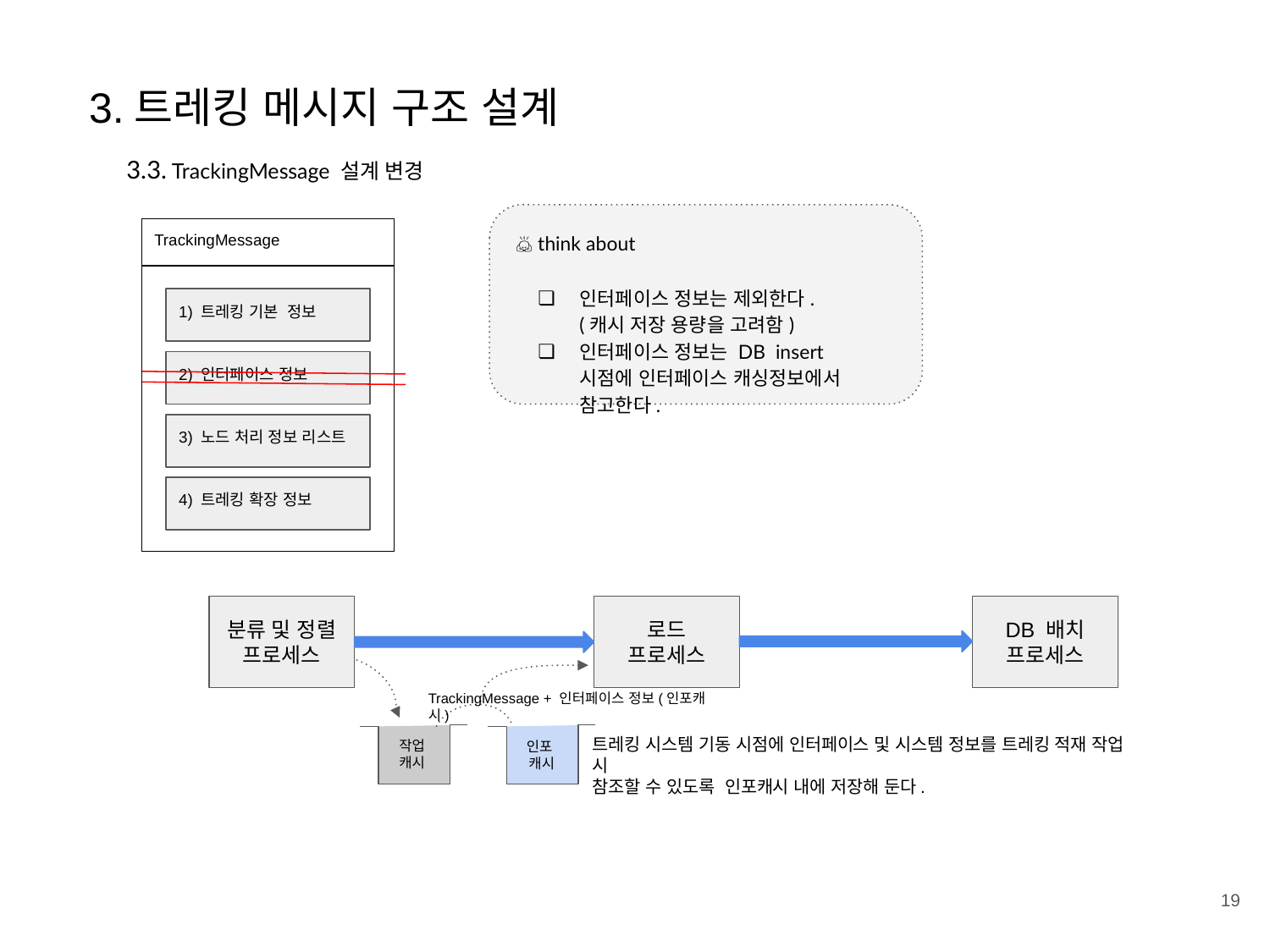

3.트레킹 메시지 구조 설계
3.3. TrackingMessage 설계 변경

🙇 think about
인터페이스 정보는 제외한다.
(캐시 저장 용량을 고려함)
인터페이스 정보는 DB  insert 시점에 인터페이스 캐싱정보에서 참고한다.
| TrackingMessage |
| --- |
|  |
1) 트레킹 기본  정보
2) 인터페이스 정보
3) 노드 처리 정보 리스트
4) 트레킹 확장 정보
분류 및 정렬
프로세스
로드
프로세스
DB 배치
프로세스

TrackingMessage + 인터페이스 정보(인포캐시)

트레킹 시스템 기동 시점에 인터페이스 및 시스템 정보를 트레킹 적재 작업 시
참조할 수 있도록  인포캐시 내에 저장해 둔다.
작업
캐시

인포
캐시

19